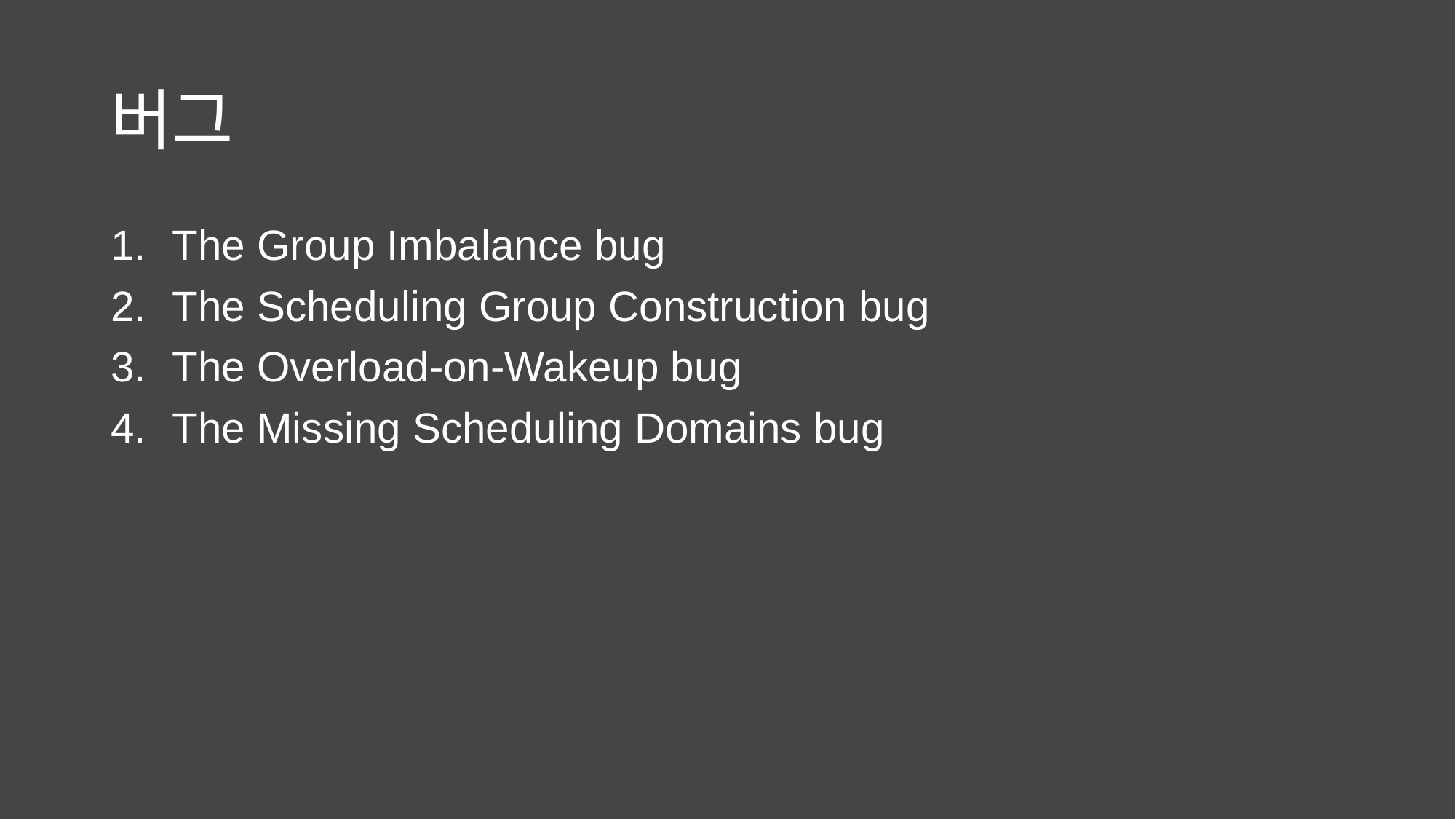

# 버그
The Group Imbalance bug
The Scheduling Group Construction bug
The Overload-on-Wakeup bug
The Missing Scheduling Domains bug